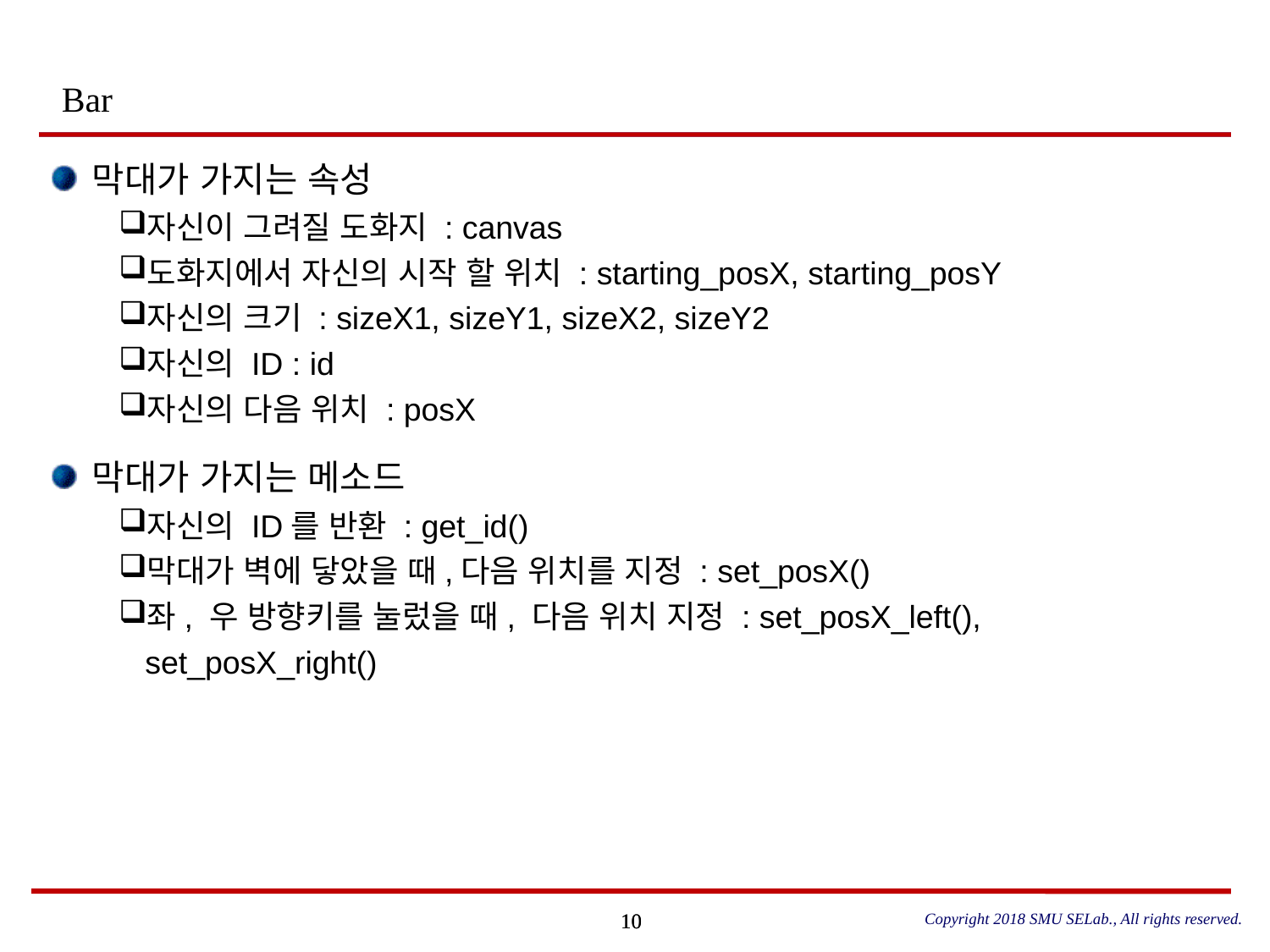

# Bar
막대가 가지는 속성
자신이 그려질 도화지 : canvas
도화지에서 자신의 시작 할 위치 : starting_posX, starting_posY
자신의 크기 : sizeX1, sizeY1, sizeX2, sizeY2
자신의 ID : id
자신의 다음 위치 : posX
막대가 가지는 메소드
자신의 ID를 반환 : get_id()
막대가 벽에 닿았을 때,다음 위치를 지정 : set_posX()
좌, 우 방향키를 눌렀을 때, 다음 위치 지정 : set_posX_left(), set_posX_right()

Copyright 2018 SMU SELab., All rights reserved.